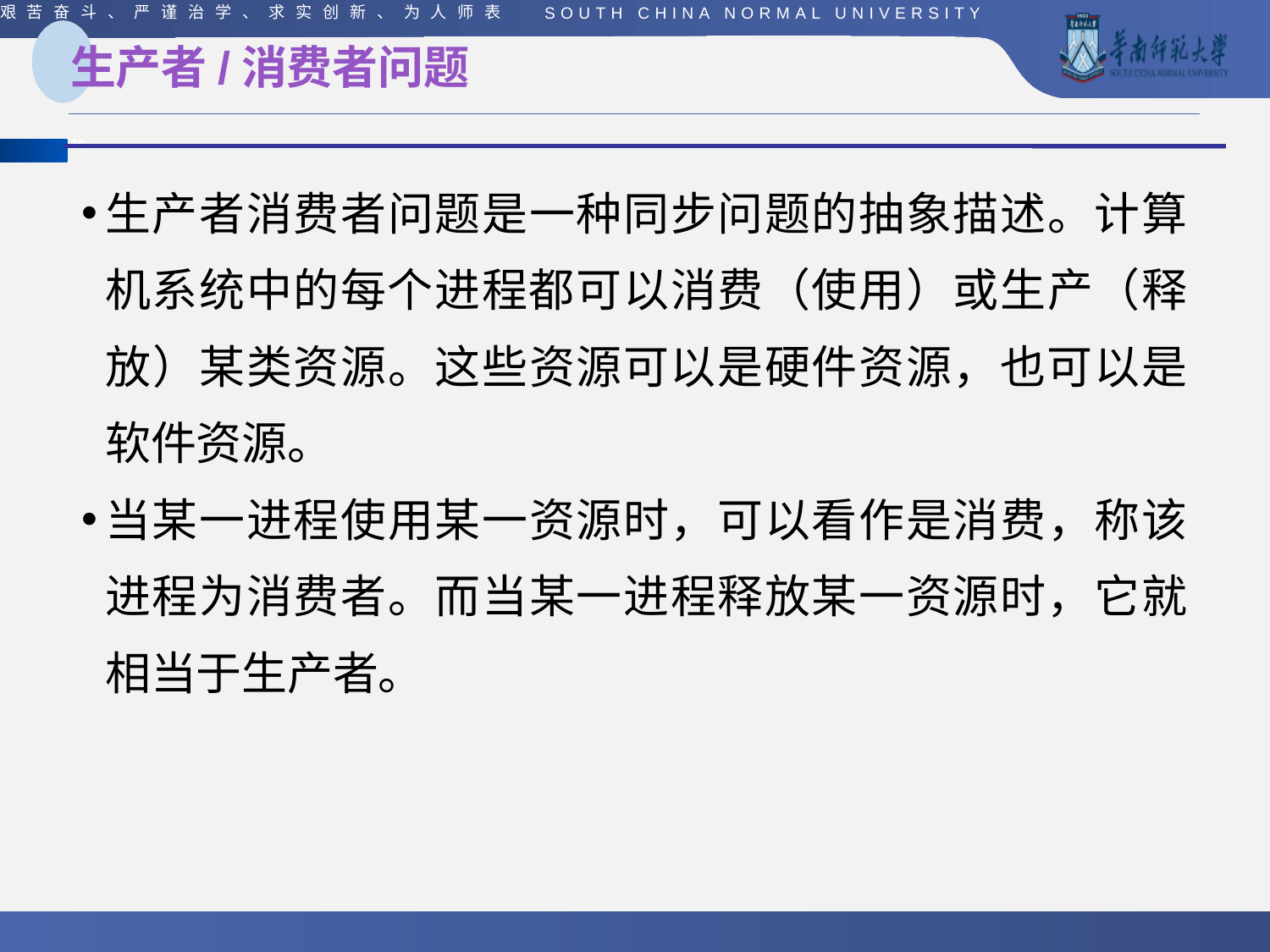

# 生产者/消费者问题
生产者消费者问题是一种同步问题的抽象描述。计算机系统中的每个进程都可以消费（使用）或生产（释放）某类资源。这些资源可以是硬件资源，也可以是软件资源。
当某一进程使用某一资源时，可以看作是消费，称该进程为消费者。而当某一进程释放某一资源时，它就相当于生产者。

79